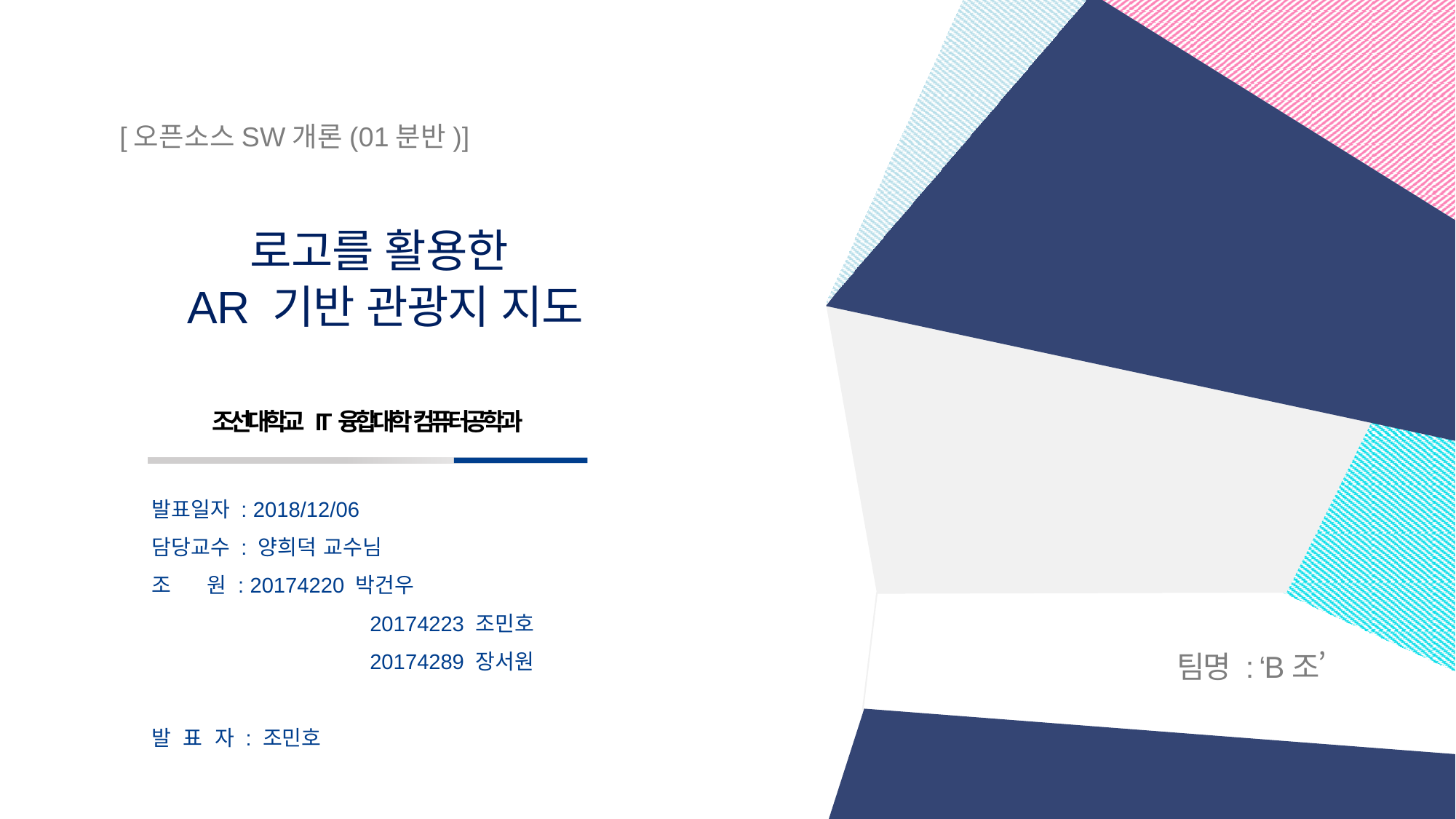

[오픈소스SW개론(01분반)]
로고를 활용한
 AR 기반 관광지 지도

조선대학교  IT융합대학  컴퓨터공학과

발표일자 : 2018/12/06
담당교수 : 양희덕 교수님
조      원 : 20174220 박건우
		20174223 조민호
		20174289 장서원

발  표  자 : 조민호

팀명 : ‘B조’